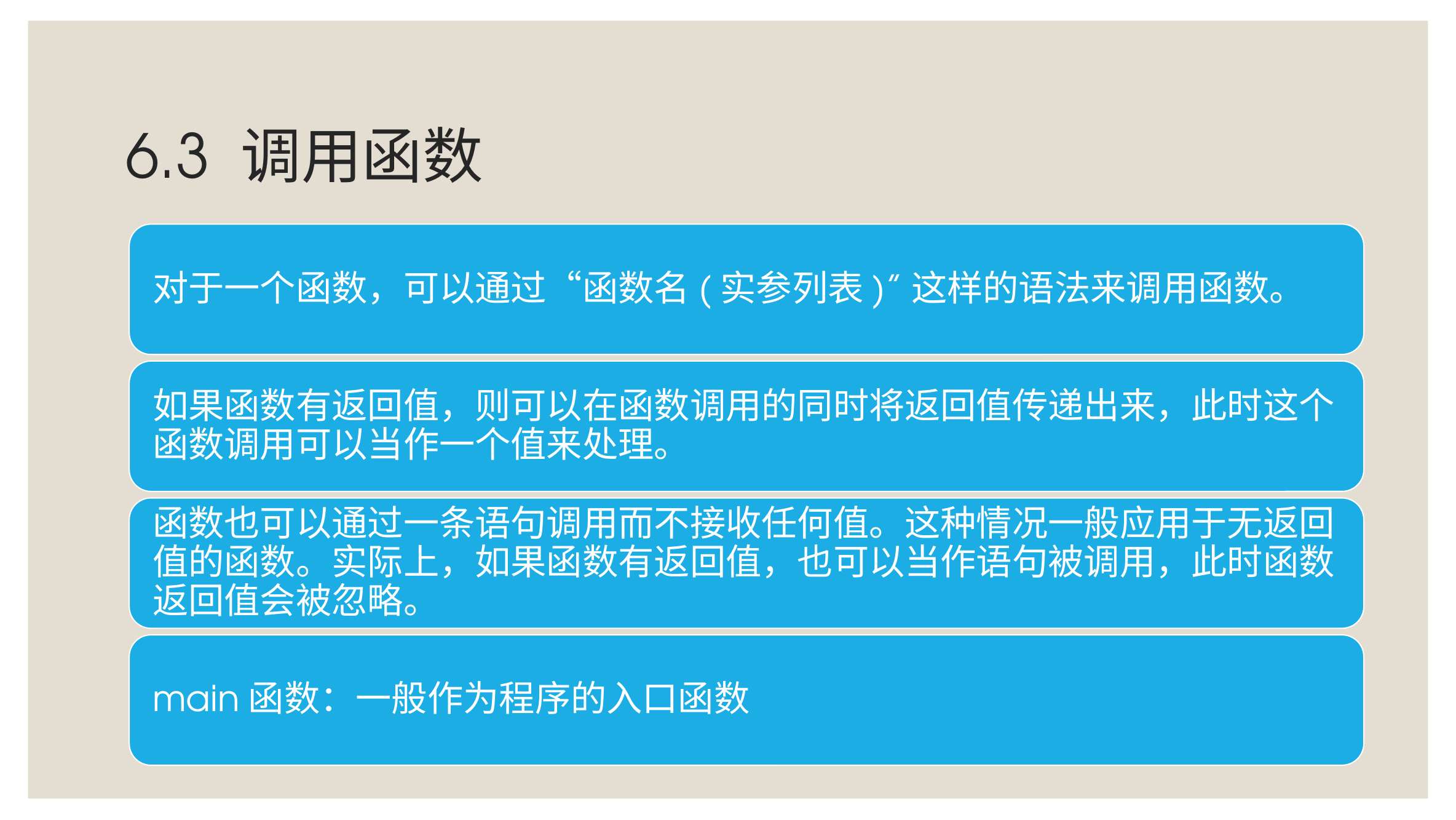

# 6.3 调用函数
对于一个函数，可以通过“函数名(实参列表)”这样的语法来调用函数。
如果函数有返回值，则可以在函数调用的同时将返回值传递出来，此时这个函数调用可以当作一个值来处理。
函数也可以通过一条语句调用而不接收任何值。这种情况一般应用于无返回值的函数。实际上，如果函数有返回值，也可以当作语句被调用，此时函数返回值会被忽略。
main函数：一般作为程序的入口函数